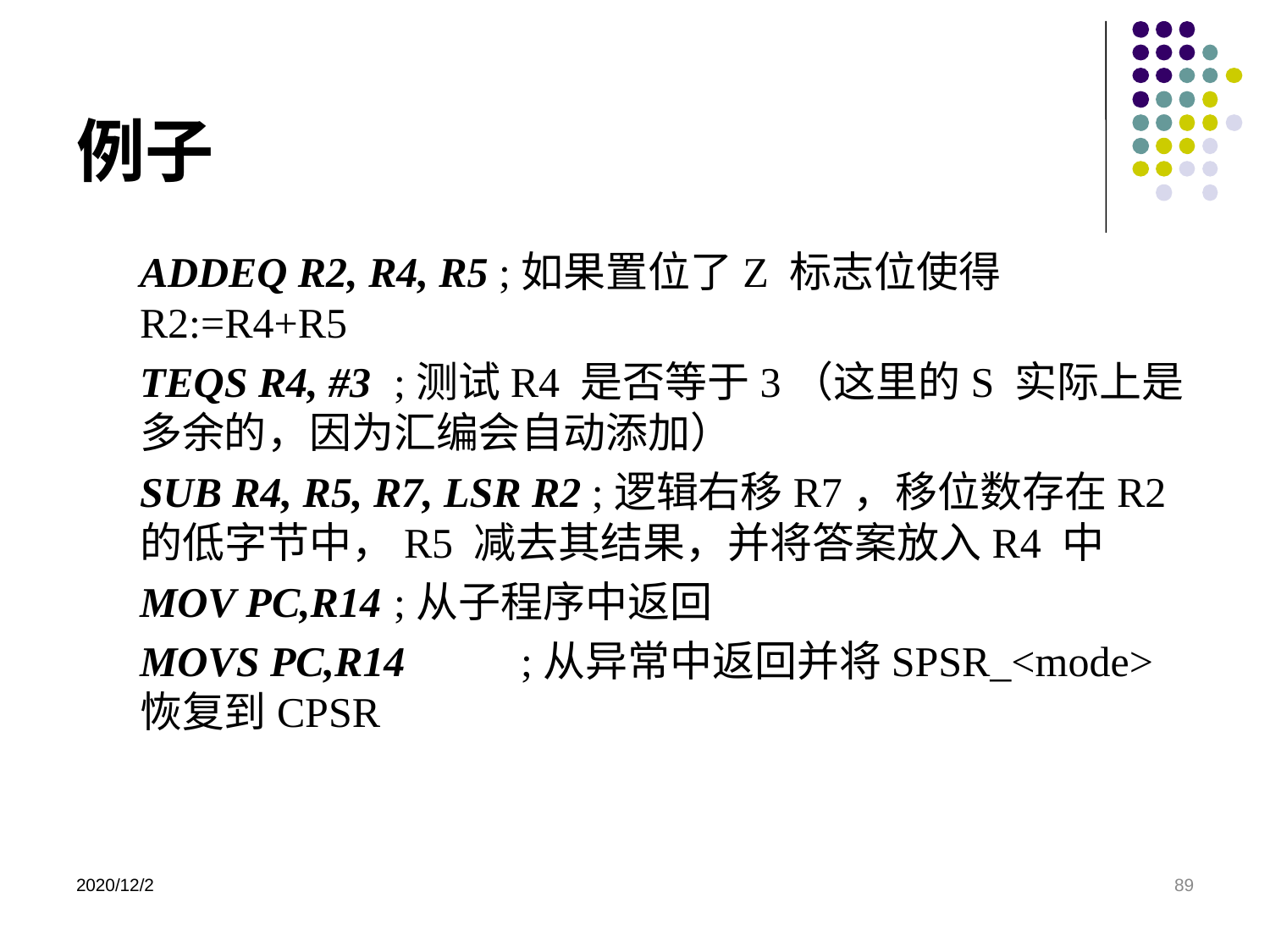

# 例子
ADDEQ R2, R4, R5 ;如果置位了Z 标志位使得R2:=R4+R5
TEQS R4, #3 	;测试R4 是否等于3（这里的S 实际上是多余的，因为汇编会自动添加）
SUB R4, R5, R7, LSR R2 ;逻辑右移R7，移位数存在R2 的低字节中，R5 减去其结果，并将答案放入R4 中
MOV PC,R14	;从子程序中返回
MOVS PC,R14 	;从异常中返回并将SPSR_<mode>恢复到CPSR
2020/12/2
89